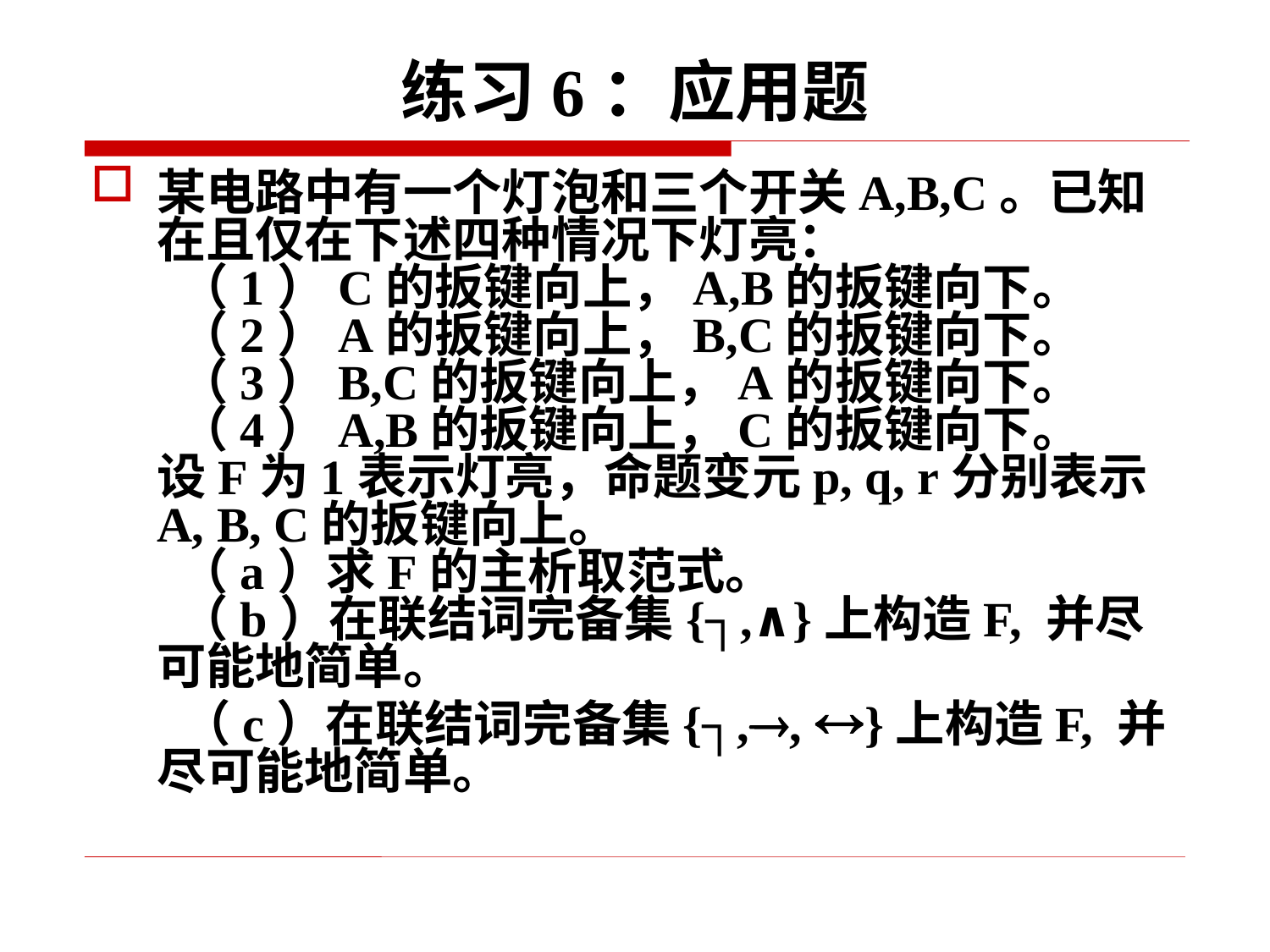

# 练习6：应用题
某电路中有一个灯泡和三个开关A,B,C。已知在且仅在下述四种情况下灯亮：
  （1）C的扳键向上，A,B的扳键向下。
  （2）A的扳键向上，B,C的扳键向下。
  （3）B,C的扳键向上，A的扳键向下。
  （4）A,B的扳键向上，C的扳键向下。
设F为1表示灯亮，命题变元p, q, r分别表示A, B, C的扳键向上。
  （a）求F的主析取范式。
  （b）在联结词完备集{┐,∧}上构造F, 并尽可能地简单。
       （c）在联结词完备集{┐,→, ↔}上构造F, 并尽可能地简单。